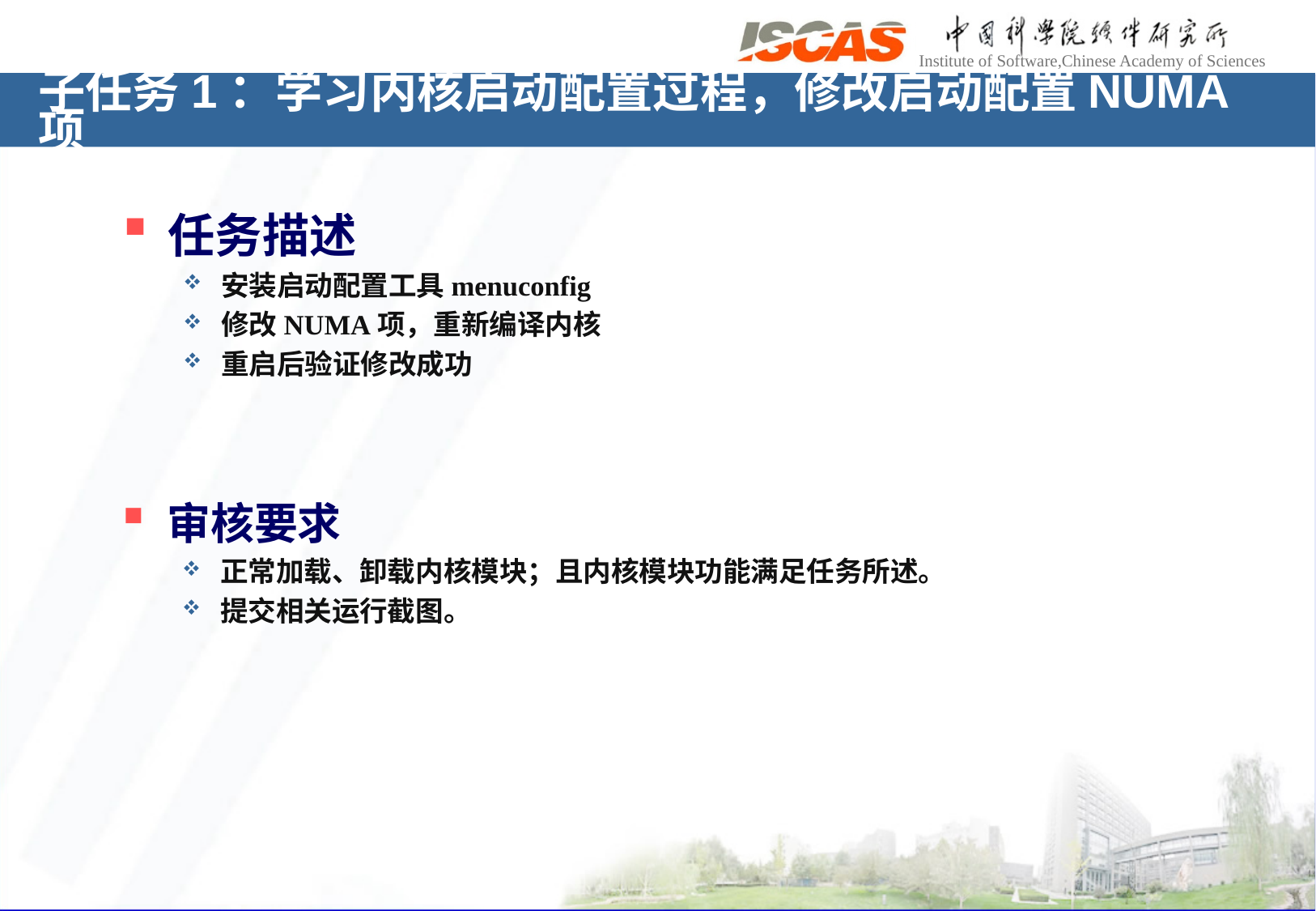

# 子任务1：学习内核启动配置过程，修改启动配置NUMA项
任务描述
安装启动配置工具menuconfig
修改NUMA项，重新编译内核
重启后验证修改成功
审核要求
正常加载、卸载内核模块；且内核模块功能满足任务所述。
提交相关运行截图。